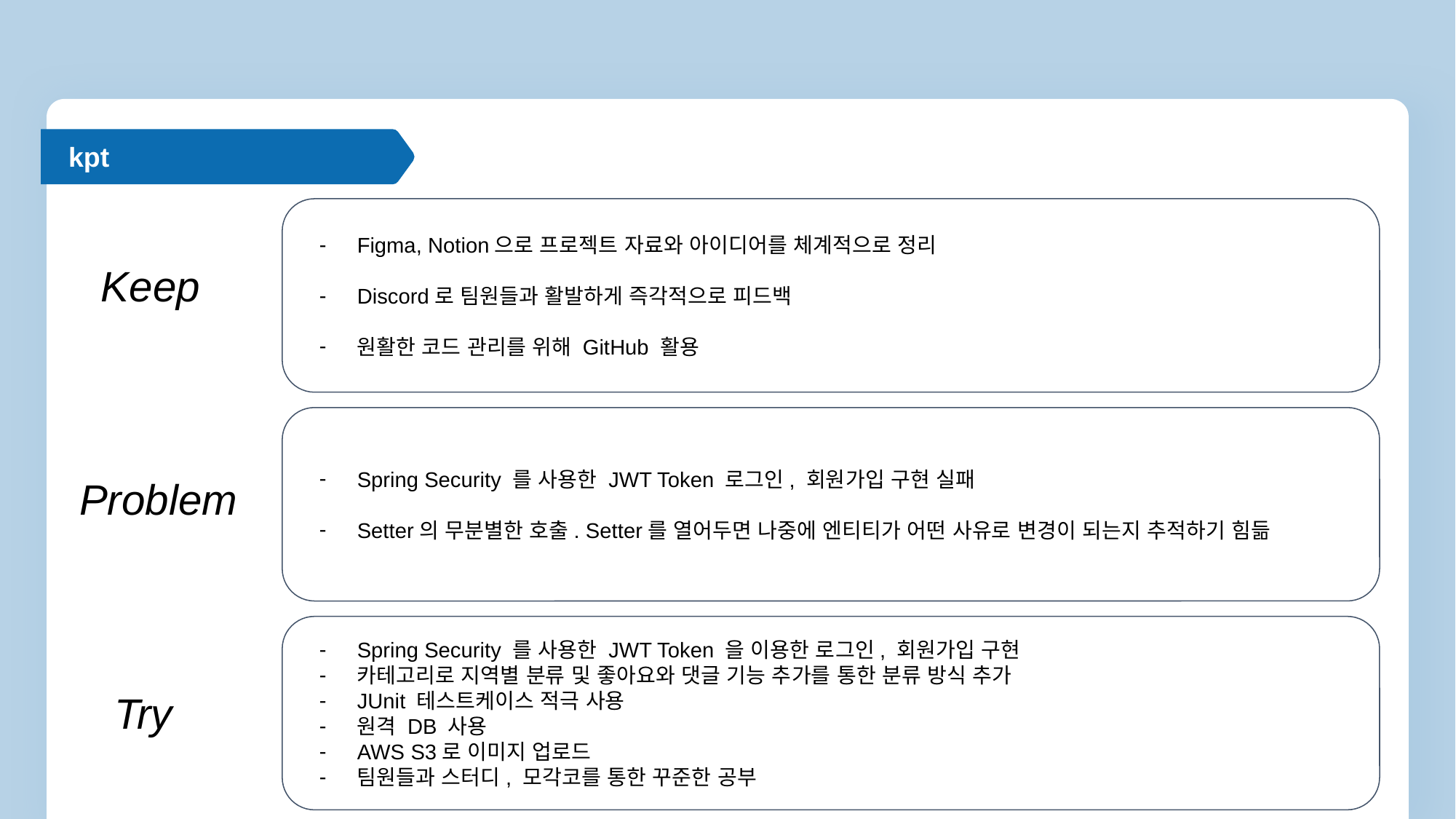

kpt
Figma, Notion으로 프로젝트 자료와 아이디어를 체계적으로 정리

Discord로 팀원들과 활발하게 즉각적으로 피드백

원활한 코드 관리를 위해 GitHub 활용
Keep
Spring Security 를 사용한 JWT Token 로그인, 회원가입 구현 실패

Setter의 무분별한 호출. Setter를 열어두면 나중에 엔티티가 어떤 사유로 변경이 되는지 추적하기 힘듦
Problem
Spring Security 를 사용한 JWT Token 을 이용한 로그인, 회원가입 구현
카테고리로 지역별 분류 및 좋아요와 댓글 기능 추가를 통한 분류 방식 추가
JUnit 테스트케이스 적극 사용
원격 DB 사용
AWS S3로 이미지 업로드
팀원들과 스터디, 모각코를 통한 꾸준한 공부
Try